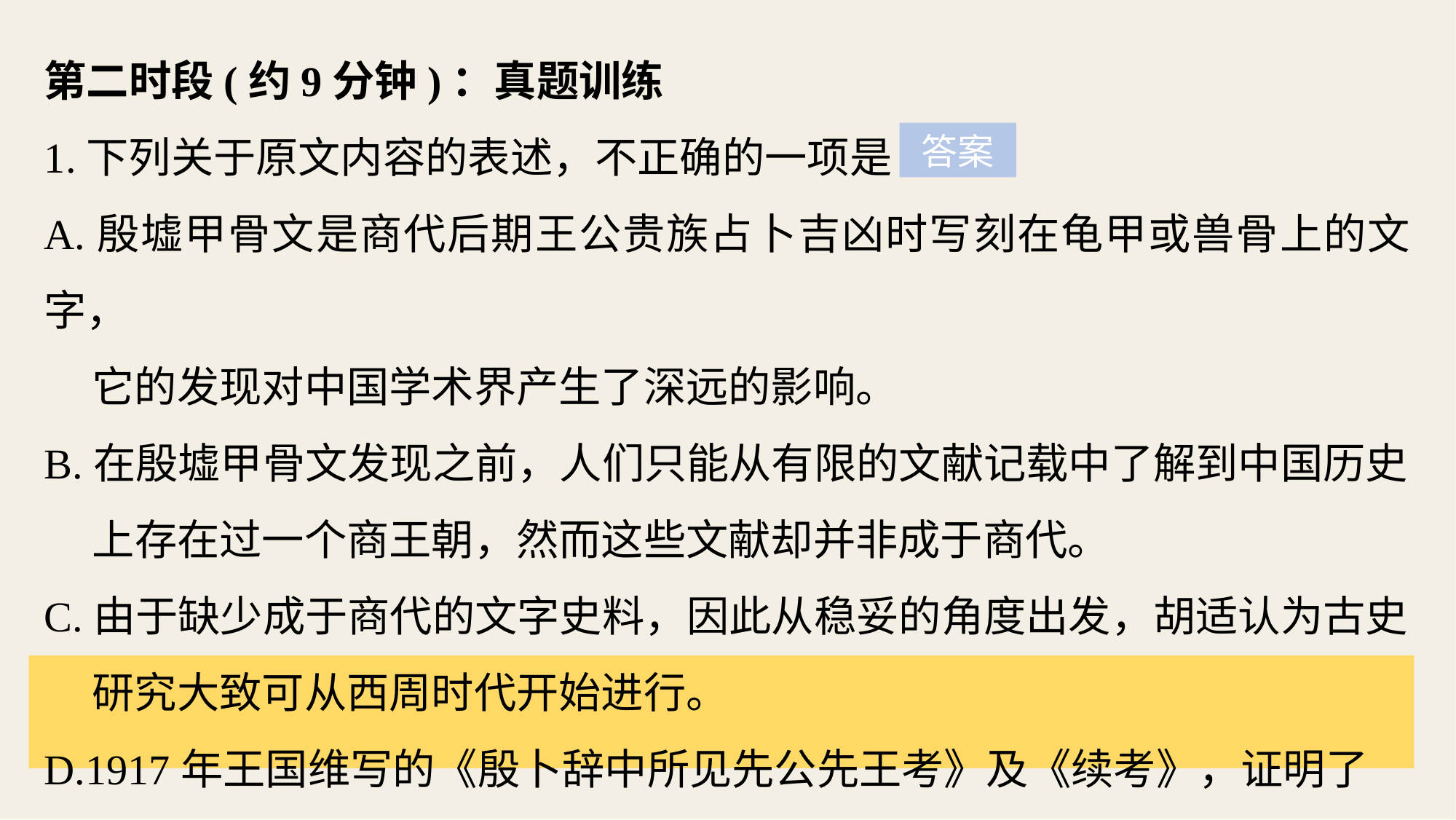

第二时段(约9分钟)：真题训练
1.下列关于原文内容的表述，不正确的一项是
A.殷墟甲骨文是商代后期王公贵族占卜吉凶时写刻在龟甲或兽骨上的文字，
    它的发现对中国学术界产生了深远的影响。
B.在殷墟甲骨文发现之前，人们只能从有限的文献记载中了解到中国历史
    上存在过一个商王朝，然而这些文献却并非成于商代。
C.由于缺少成于商代的文字史料，因此从稳妥的角度出发，胡适认为古史
    研究大致可从西周时代开始进行。
D.1917年王国维写的《殷卜辞中所见先公先王考》及《续考》，证明了
    《史记·殷本纪》所载内容的真实性。
答案